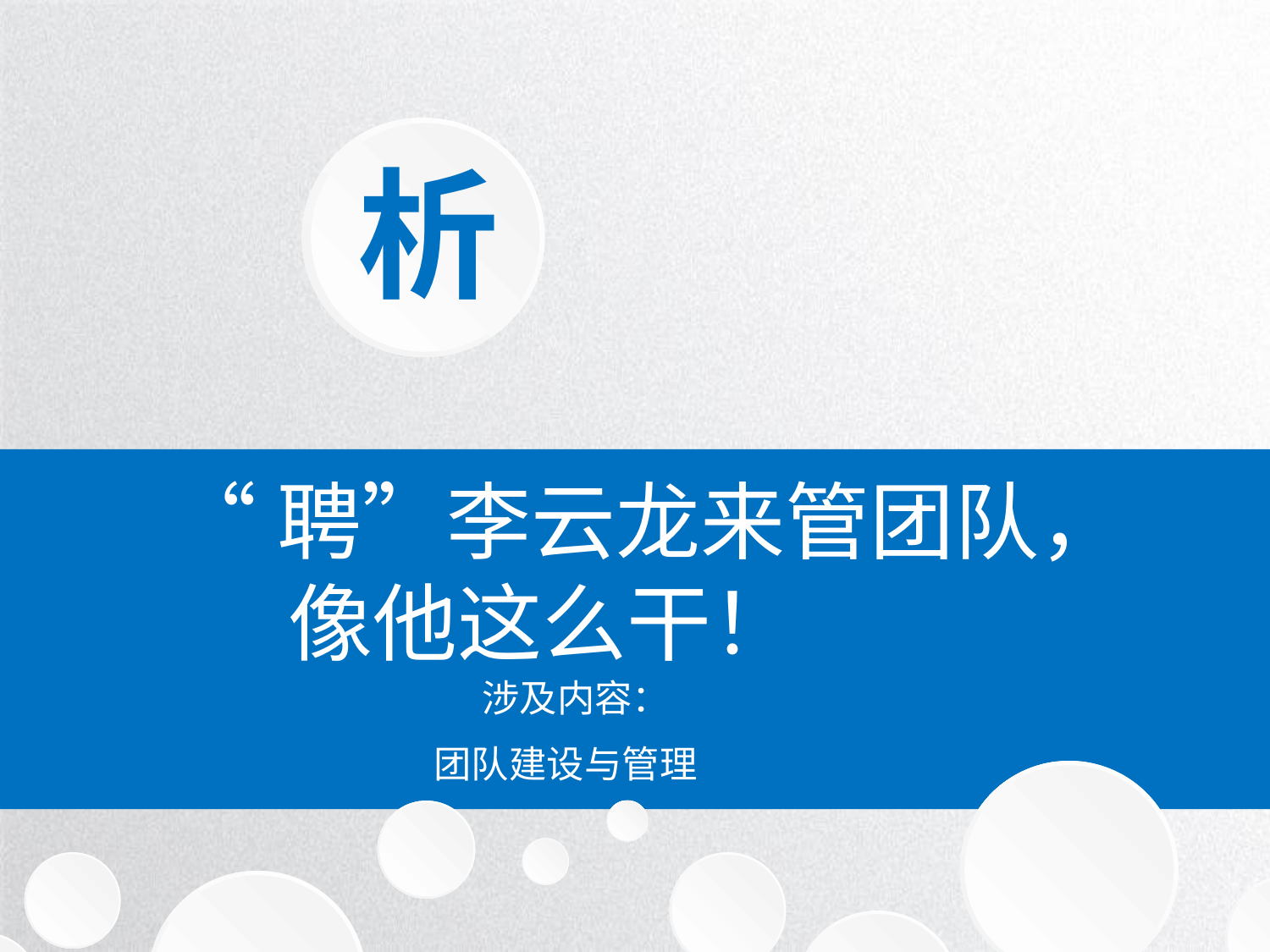

例

案

分

析

“聘”李云龙来管团队，
     像他这么干！
涉及内容：

团队建设与管理